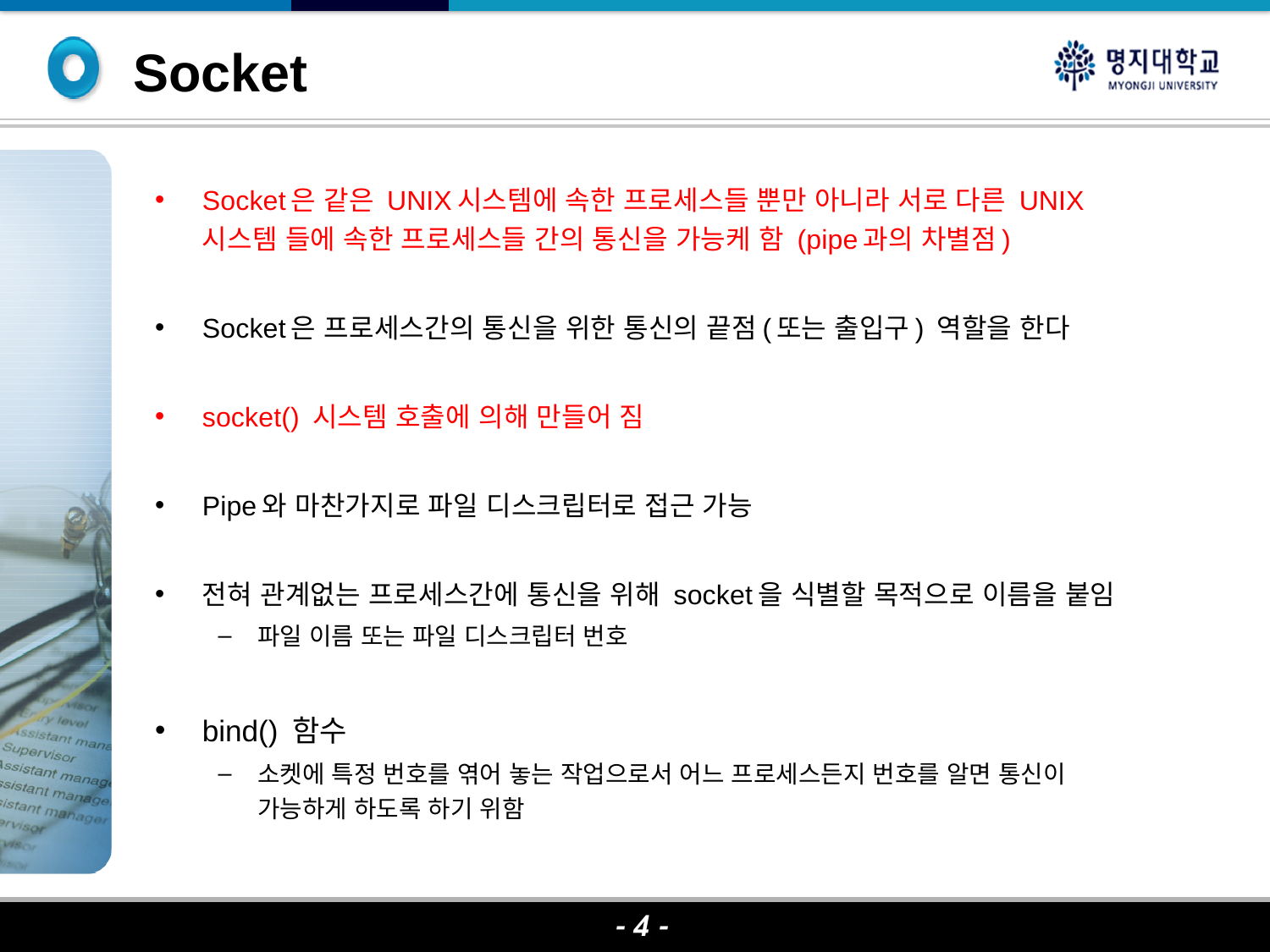

Socket
Socket은 같은 UNIX시스템에 속한 프로세스들 뿐만 아니라 서로 다른 UNIX시스템 들에 속한 프로세스들 간의 통신을 가능케 함 (pipe과의 차별점)

Socket은 프로세스간의 통신을 위한 통신의 끝점(또는 출입구) 역할을 한다

socket() 시스템 호출에 의해 만들어 짐

Pipe와 마찬가지로 파일 디스크립터로 접근 가능

전혀 관계없는 프로세스간에 통신을 위해 socket을 식별할 목적으로 이름을 붙임
파일 이름 또는 파일 디스크립터 번호

bind() 함수
소켓에 특정 번호를 엮어 놓는 작업으로서 어느 프로세스든지 번호를 알면 통신이 가능하게 하도록 하기 위함
- 4 -